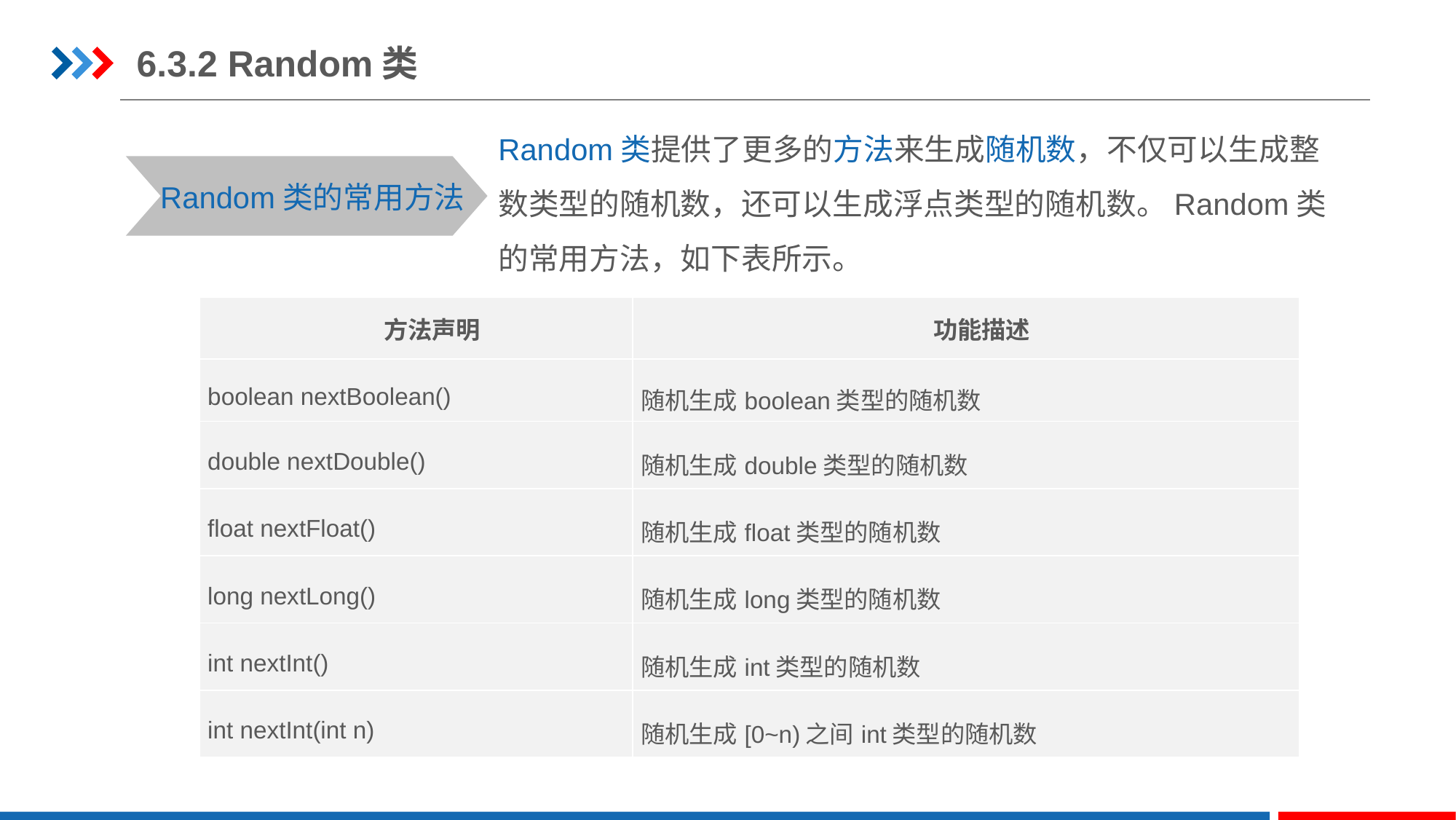

6.3.2 Random类
Random类提供了更多的方法来生成随机数，不仅可以生成整数类型的随机数，还可以生成浮点类型的随机数。Random类的常用方法，如下表所示。

Random类的常用方法
| 方法声明 | 功能描述 |
| --- | --- |
| boolean nextBoolean() | 随机生成boolean类型的随机数 |
| double nextDouble() | 随机生成double类型的随机数 |
| float nextFloat() | 随机生成float类型的随机数 |
| long nextLong() | 随机生成long类型的随机数 |
| int nextInt() | 随机生成int类型的随机数 |
| int nextInt(int n) | 随机生成[0~n)之间int类型的随机数 |